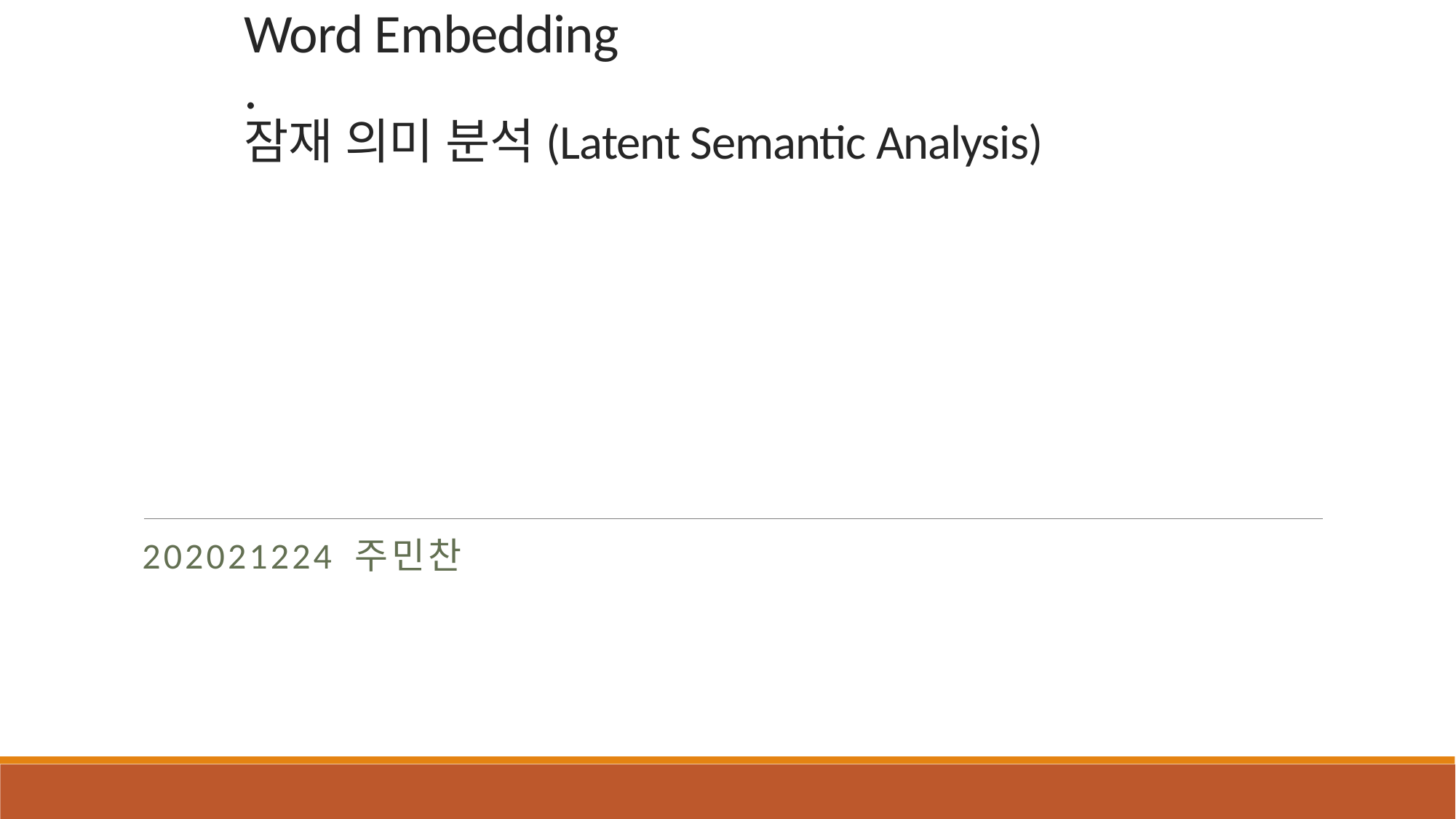

# 단어 임베딩 Word Embedding . 잠재 의미 분석(Latent Semantic Analysis)
202021224 주민찬